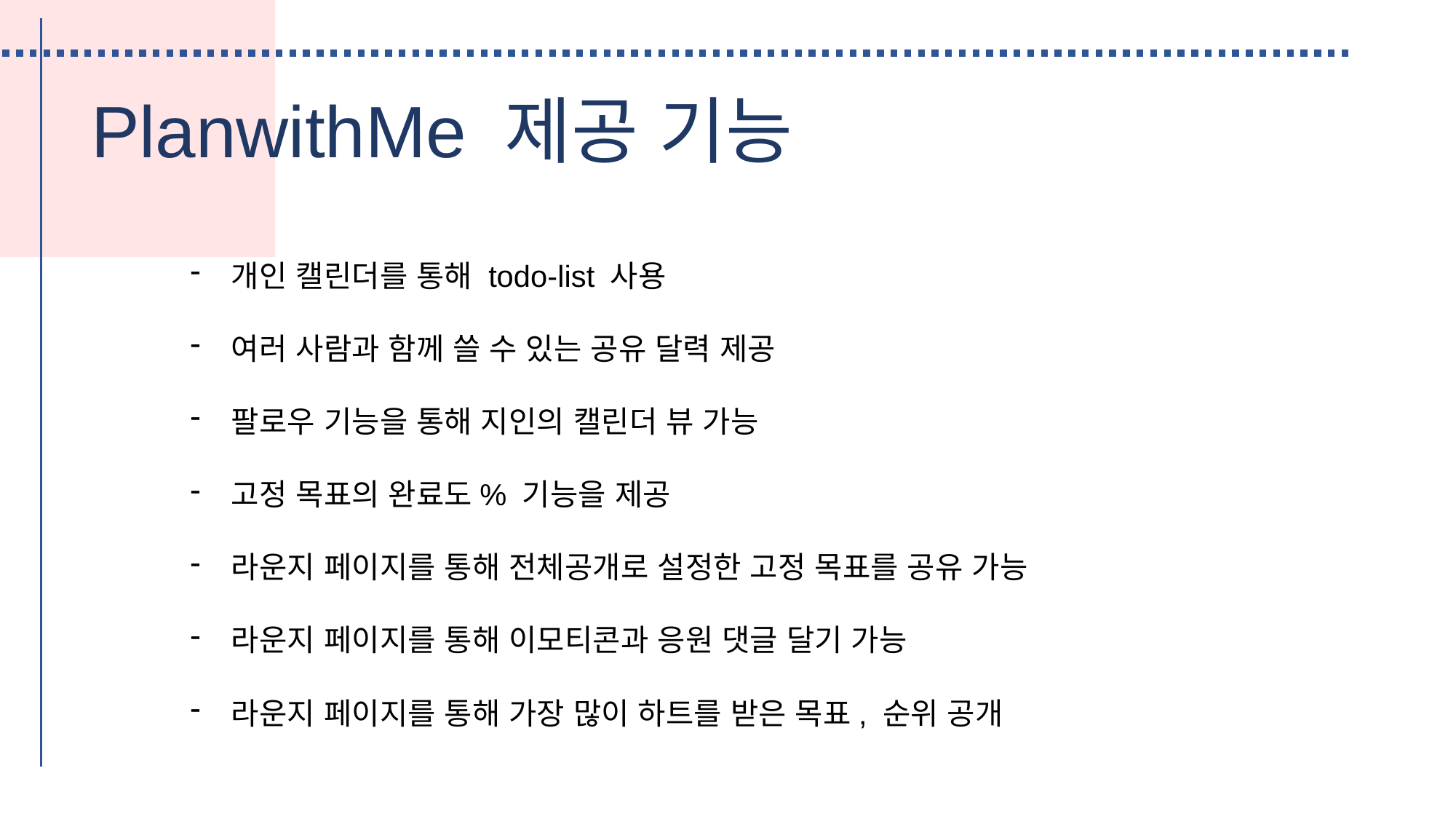

PlanwithMe 제공 기능
개인 캘린더를 통해 todo-list 사용
여러 사람과 함께 쓸 수 있는 공유 달력 제공
팔로우 기능을 통해 지인의 캘린더 뷰 가능
고정 목표의 완료도% 기능을 제공
라운지 페이지를 통해 전체공개로 설정한 고정 목표를 공유 가능
라운지 페이지를 통해 이모티콘과 응원 댓글 달기 가능
라운지 페이지를 통해 가장 많이 하트를 받은 목표, 순위 공개